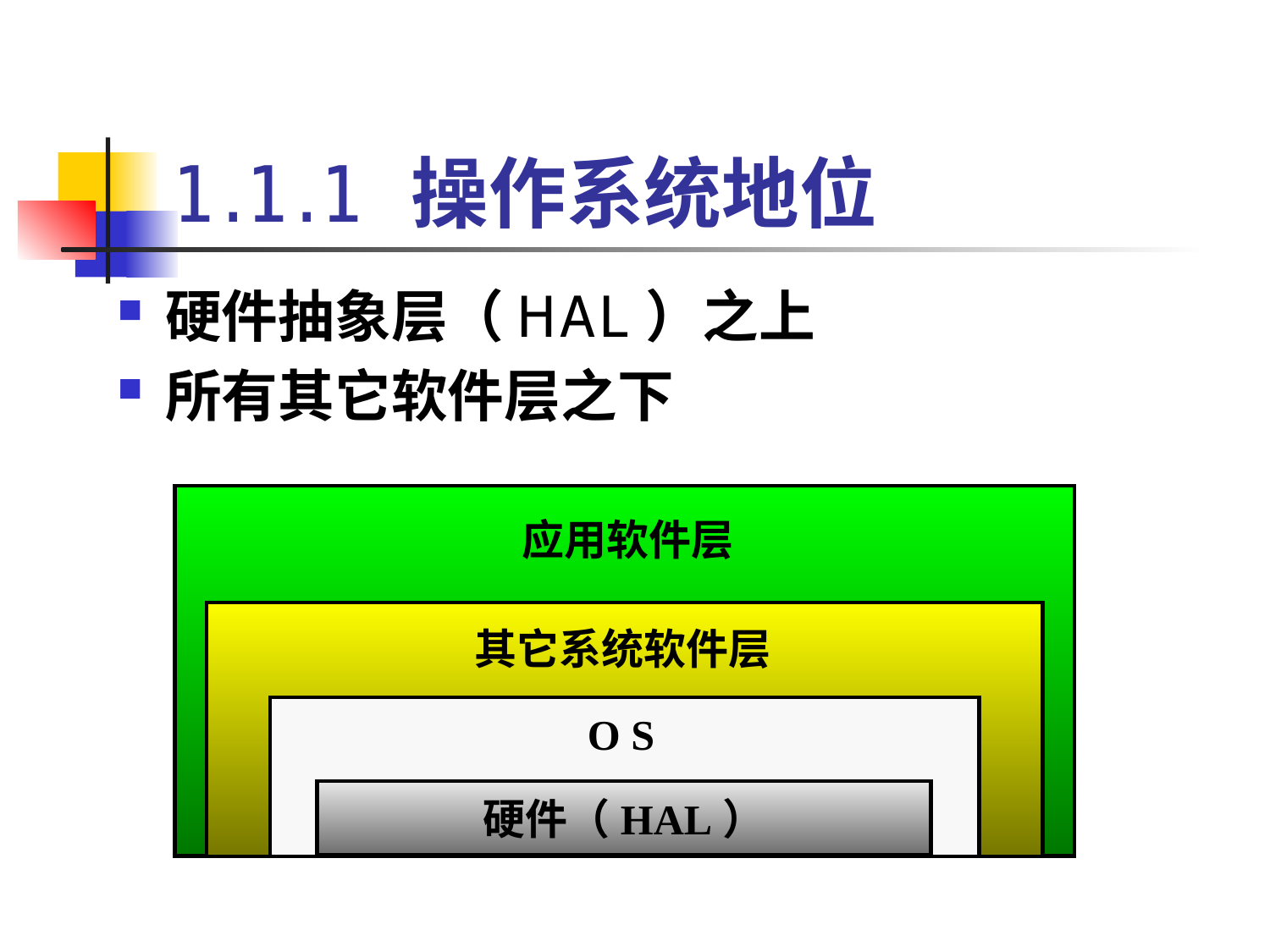

# 1.1.1 操作系统地位
硬件抽象层（HAL）之上
所有其它软件层之下

应用软件层

其它系统软件层

O S
硬件（HAL）